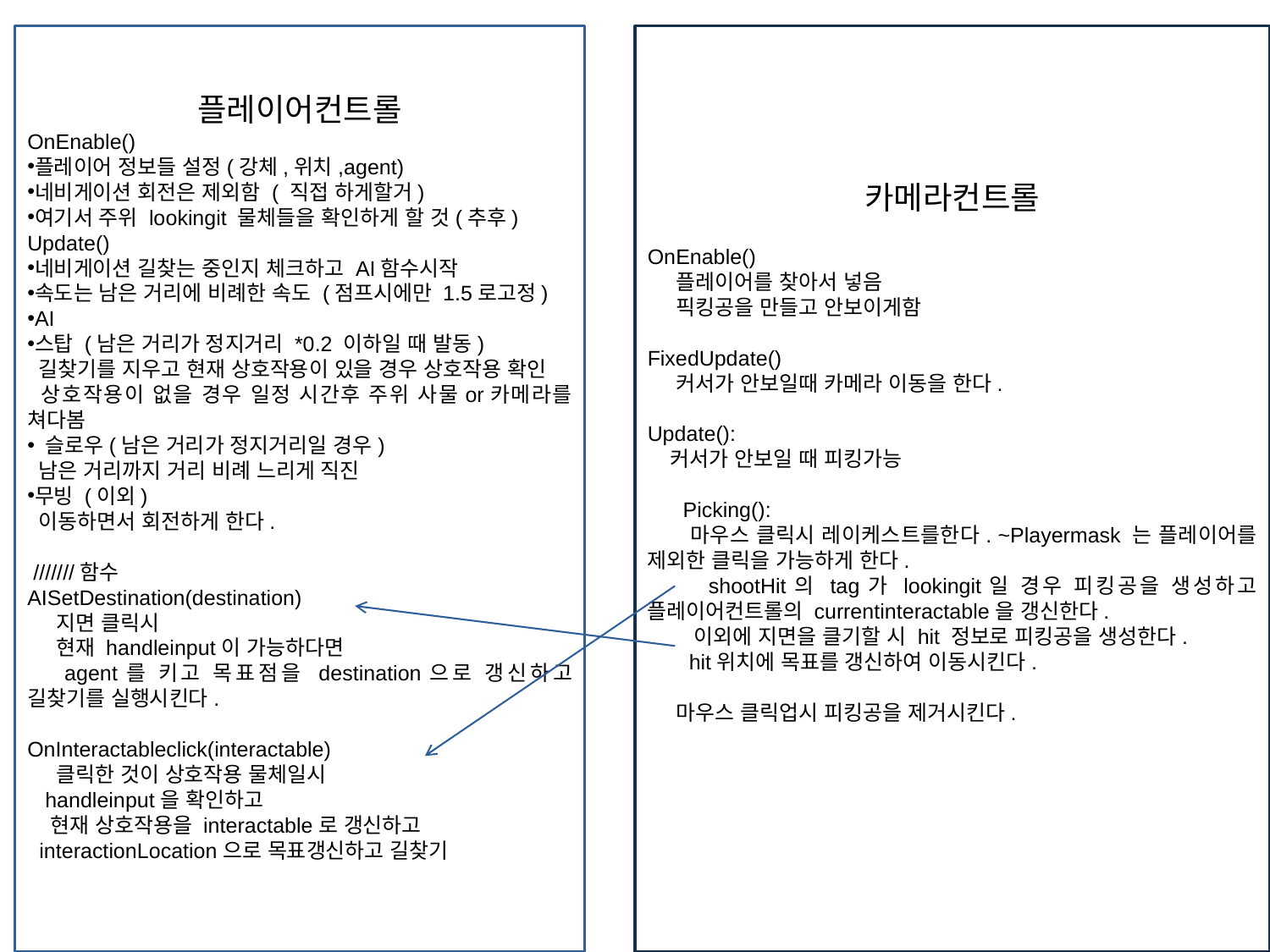

플레이어컨트롤
OnEnable()
플레이어 정보들 설정(강체,위치,agent)
네비게이션 회전은 제외함 ( 직접 하게할거)
여기서 주위 lookingit 물체들을 확인하게 할 것(추후)
Update()
네비게이션 길찾는 중인지 체크하고 AI함수시작
속도는 남은 거리에 비례한 속도 (점프시에만 1.5로고정)
AI
스탑 (남은 거리가 정지거리 *0.2 이하일 때 발동)
 길찾기를 지우고 현재 상호작용이 있을 경우 상호작용 확인
 상호작용이 없을 경우 일정 시간후 주위 사물or카메라를 쳐다봄
 슬로우(남은 거리가 정지거리일 경우)
 남은 거리까지 거리 비례 느리게 직진
무빙 (이외)
 이동하면서 회전하게 한다.

 ///////함수
AISetDestination(destination)
    지면 클릭시
    현재 handleinput이 가능하다면
    agent를 키고 목표점을 destination으로 갱신하고 길찾기를 실행시킨다.

OnInteractableclick(interactable)
    클릭한 것이 상호작용 물체일시
   handleinput을 확인하고
   현재 상호작용을 interactable로 갱신하고
  interactionLocation으로 목표갱신하고 길찾기

카메라컨트롤

OnEnable()
    플레이어를 찾아서 넣음
    픽킹공을 만들고 안보이게함

FixedUpdate()
    커서가 안보일때 카메라 이동을 한다.

Update():
   커서가 안보일 때 피킹가능

      Picking():
      마우스 클릭시 레이케스트를한다. ~Playermask 는 플레이어를 제외한 클릭을 가능하게 한다.
       shootHit의 tag가 lookingit일 경우 피킹공을 생성하고 플레이어컨트롤의 currentinteractable을 갱신한다.
       이외에 지면을 클기할 시 hit 정보로 피킹공을 생성한다.
       hit위치에 목표를 갱신하여 이동시킨다.

    마우스 클릭업시 피킹공을 제거시킨다.